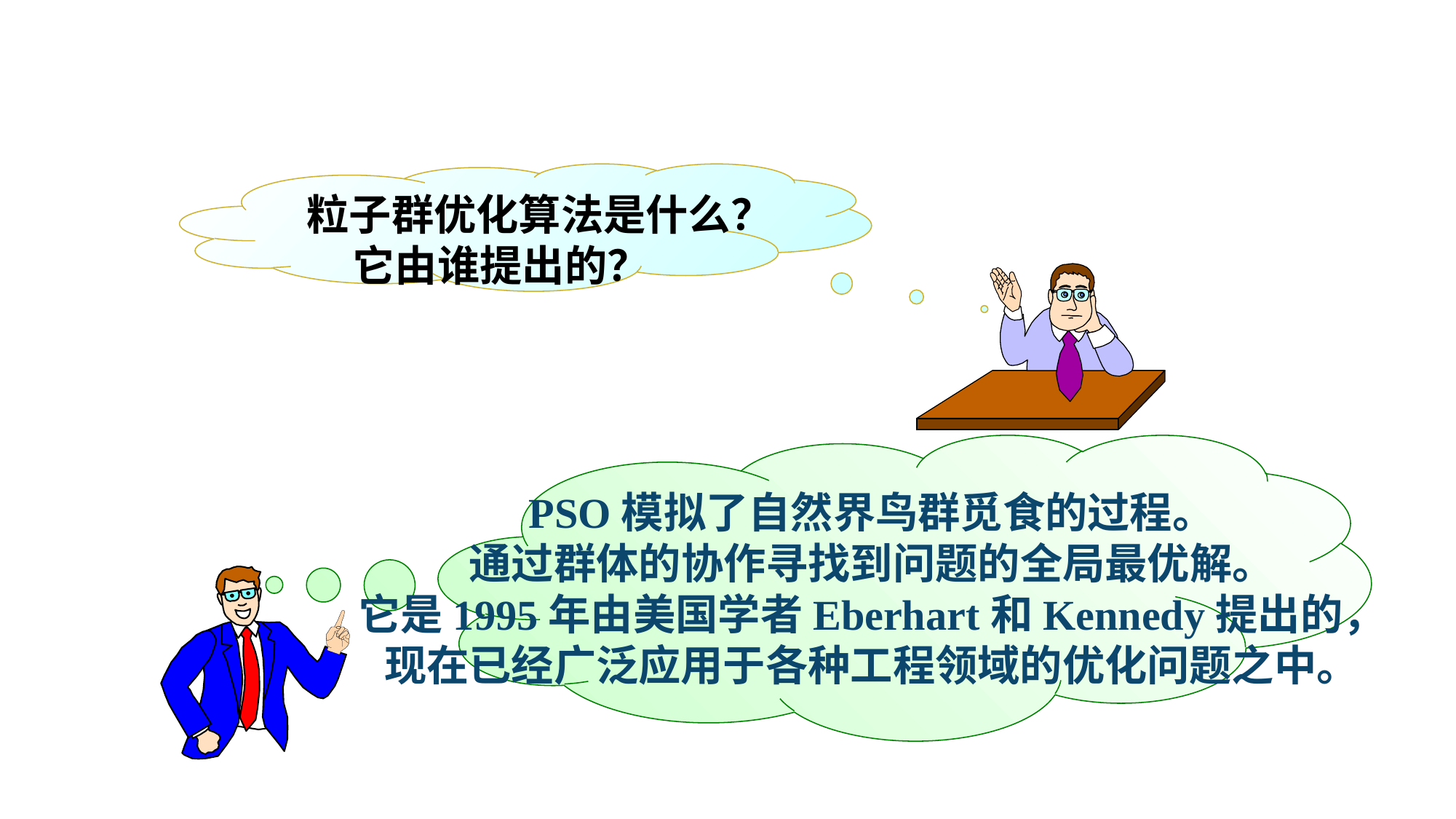

粒子群优化算法是什么？
它由谁提出的？

PSO模拟了自然界鸟群觅食的过程。
通过群体的协作寻找到问题的全局最优解。
它是1995年由美国学者Eberhart和Kennedy提出的，
现在已经广泛应用于各种工程领域的优化问题之中。